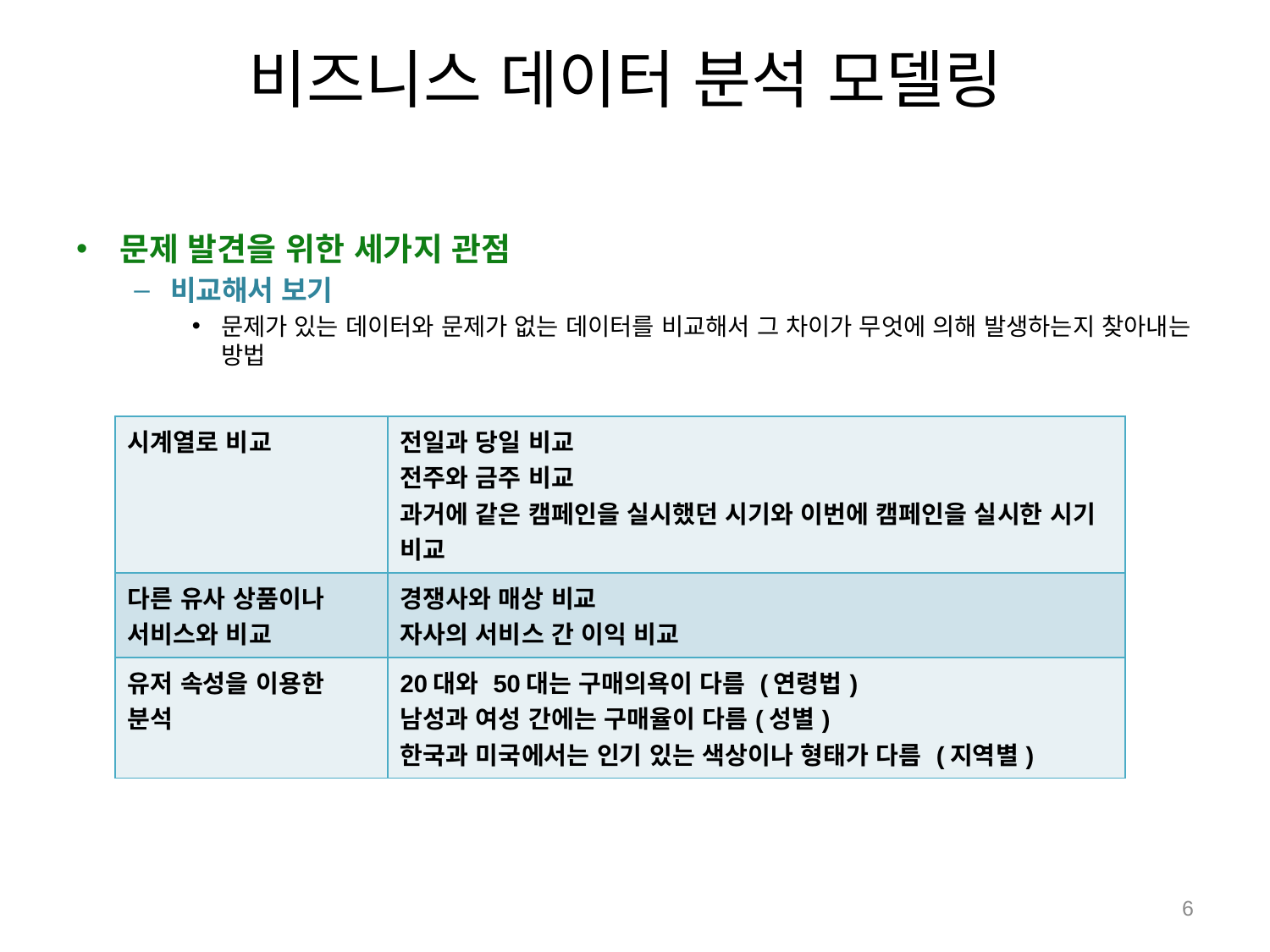

# 비즈니스 데이터 분석 모델링
문제 발견을 위한 세가지 관점
비교해서 보기
문제가 있는 데이터와 문제가 없는 데이터를 비교해서 그 차이가 무엇에 의해 발생하는지 찾아내는 방법
| 시계열로 비교 | 전일과 당일 비교 전주와 금주 비교 과거에 같은 캠페인을 실시했던 시기와 이번에 캠페인을 실시한 시기 비교 |
| --- | --- |
| 다른 유사 상품이나 서비스와 비교 | 경쟁사와 매상 비교 자사의 서비스 간 이익 비교 |
| 유저 속성을 이용한 분석 | 20대와 50대는 구매의욕이 다름 (연령법) 남성과 여성 간에는 구매율이 다름(성별) 한국과 미국에서는 인기 있는 색상이나 형태가 다름 (지역별) |
6